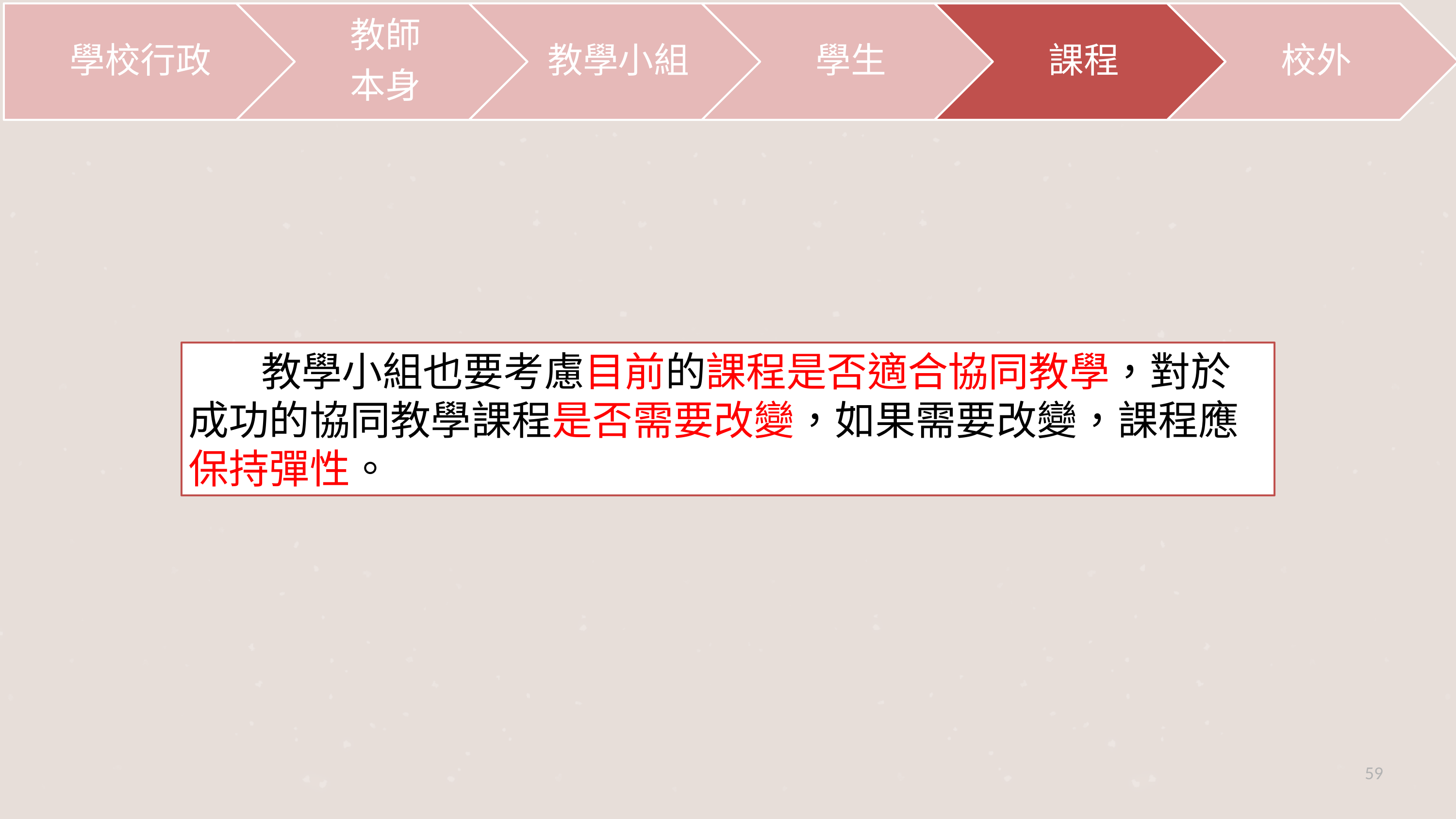

學校行政
教師
本身
教學小組
學生
課程
校外
	教學小組也要考慮目前的課程是否適合協同教學，對於成功的協同教學課程是否需要改變，如果需要改變，課程應保持彈性。
59